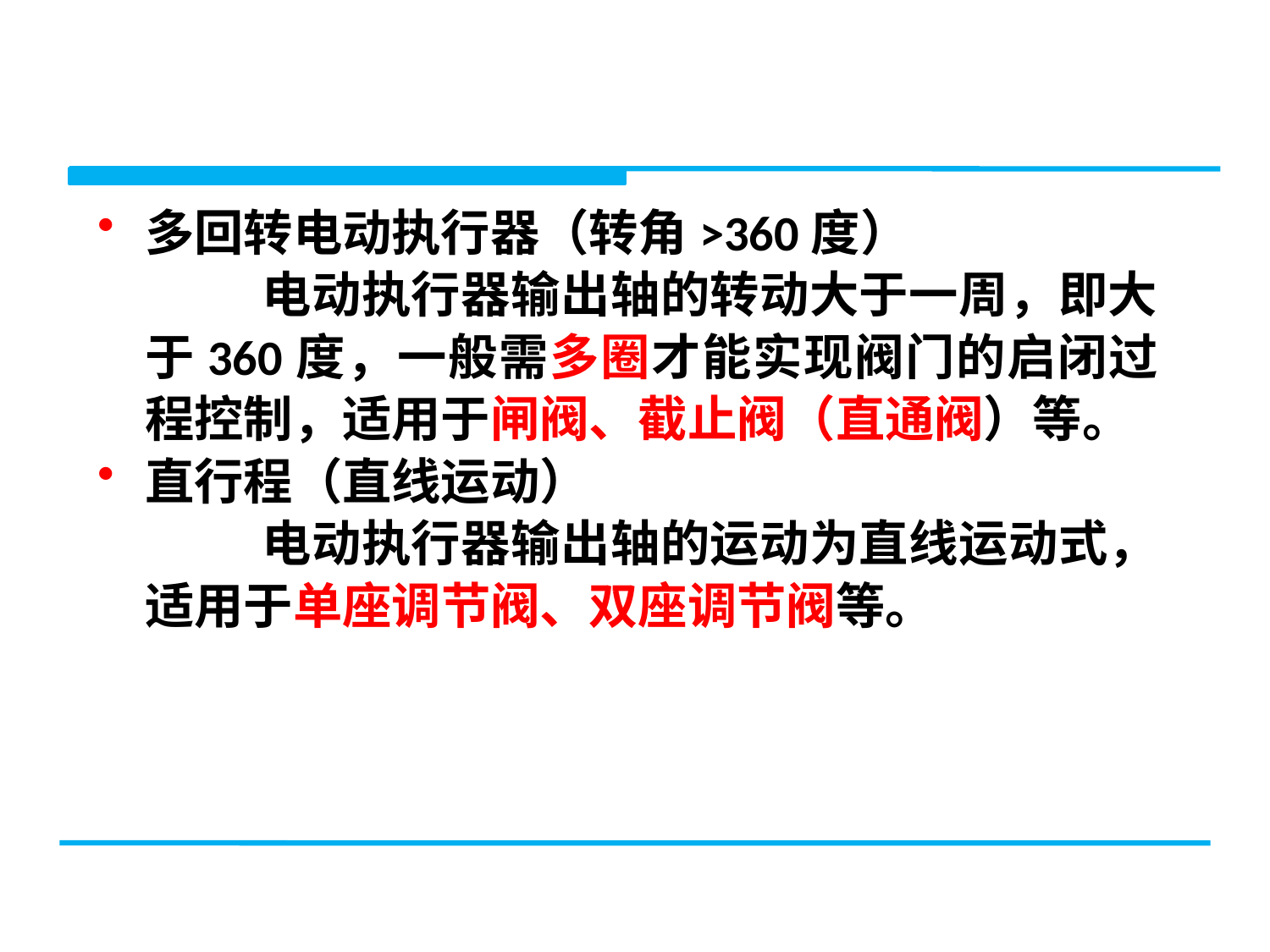

多回转电动执行器（转角>360度）
             电动执行器输出轴的转动大于一周，即大于360度，一般需多圈才能实现阀门的启闭过程控制，适用于闸阀、截止阀（直通阀）等。
直行程（直线运动）
             电动执行器输出轴的运动为直线运动式，适用于单座调节阀、双座调节阀等。